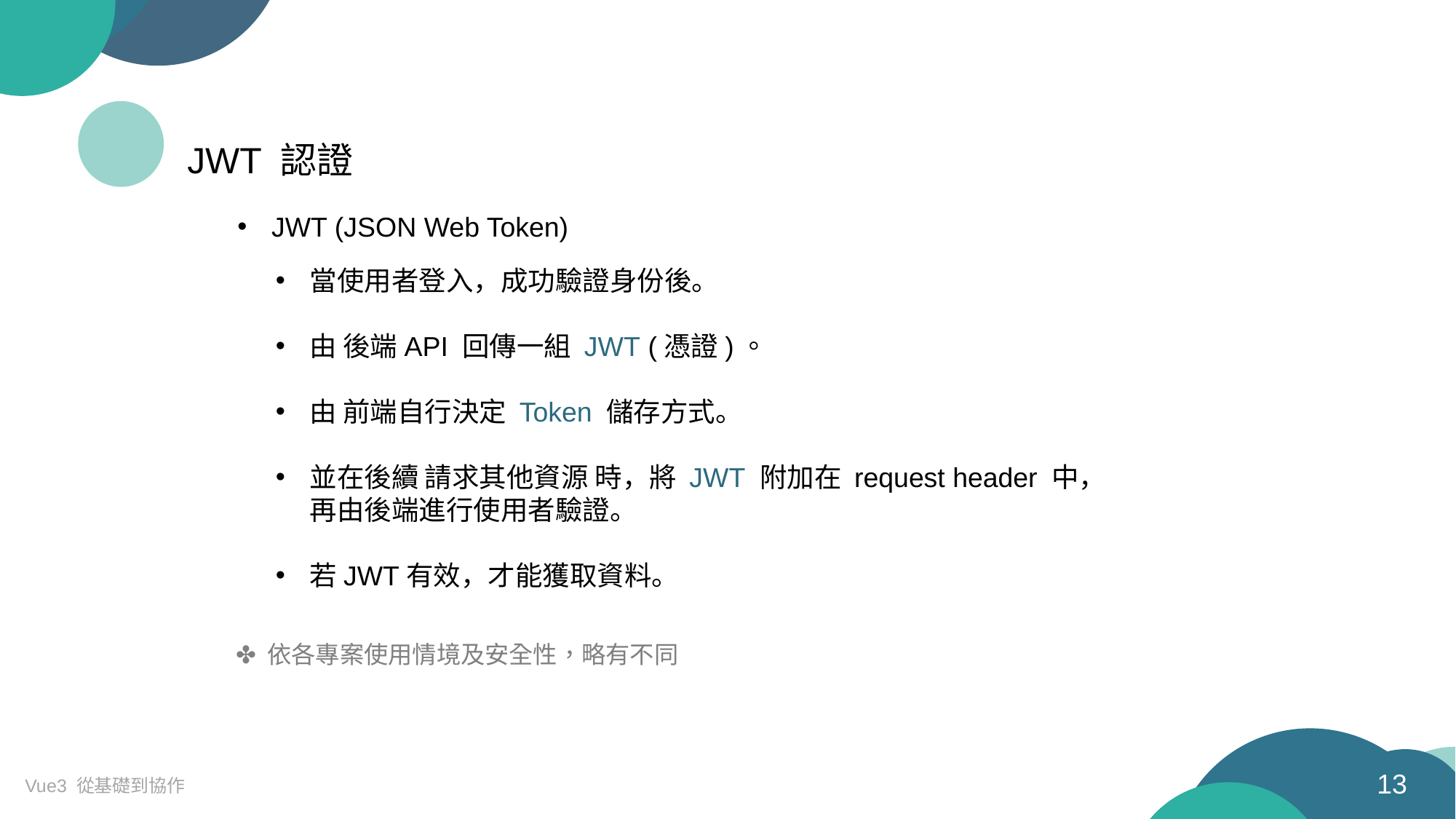

JWT 認證
JWT (JSON Web Token)
當使用者登入，成功驗證身份後。

由 後端API 回傳一組 JWT (憑證)。

由 前端自行決定 Token 儲存方式。

並在後續 請求其他資源 時，將 JWT 附加在 request header 中，
再由後端進行使用者驗證。

若JWT有效，才能獲取資料。
✤ 依各專案使用情境及安全性，略有不同

13
Vue3 從基礎到協作